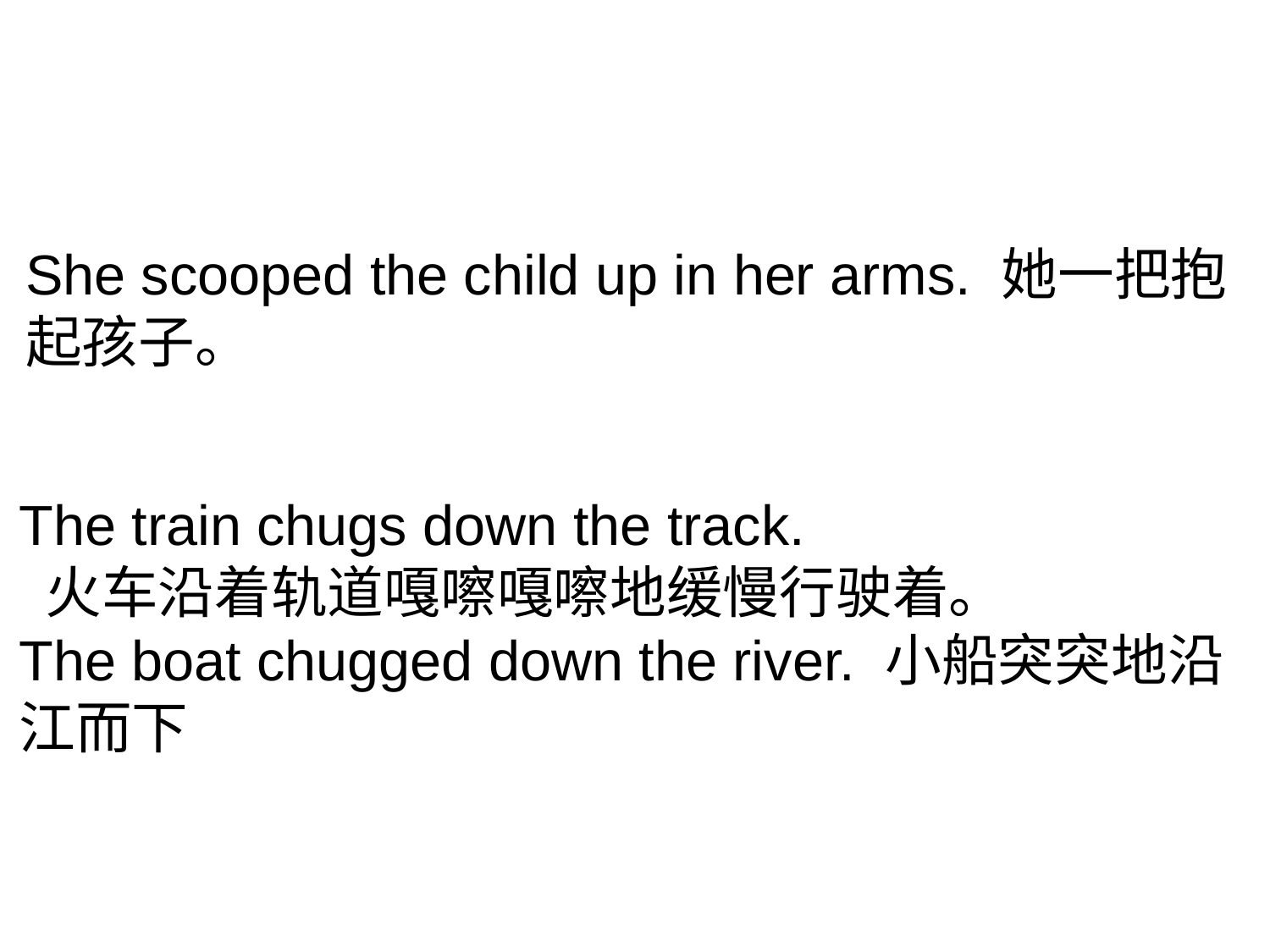

She scooped the child up in her arms. 她一把抱起孩子。
The train chugs down the track.
 火车沿着轨道嘎嚓嘎嚓地缓慢行驶着。
The boat chugged down the river. 小船突突地沿江而下